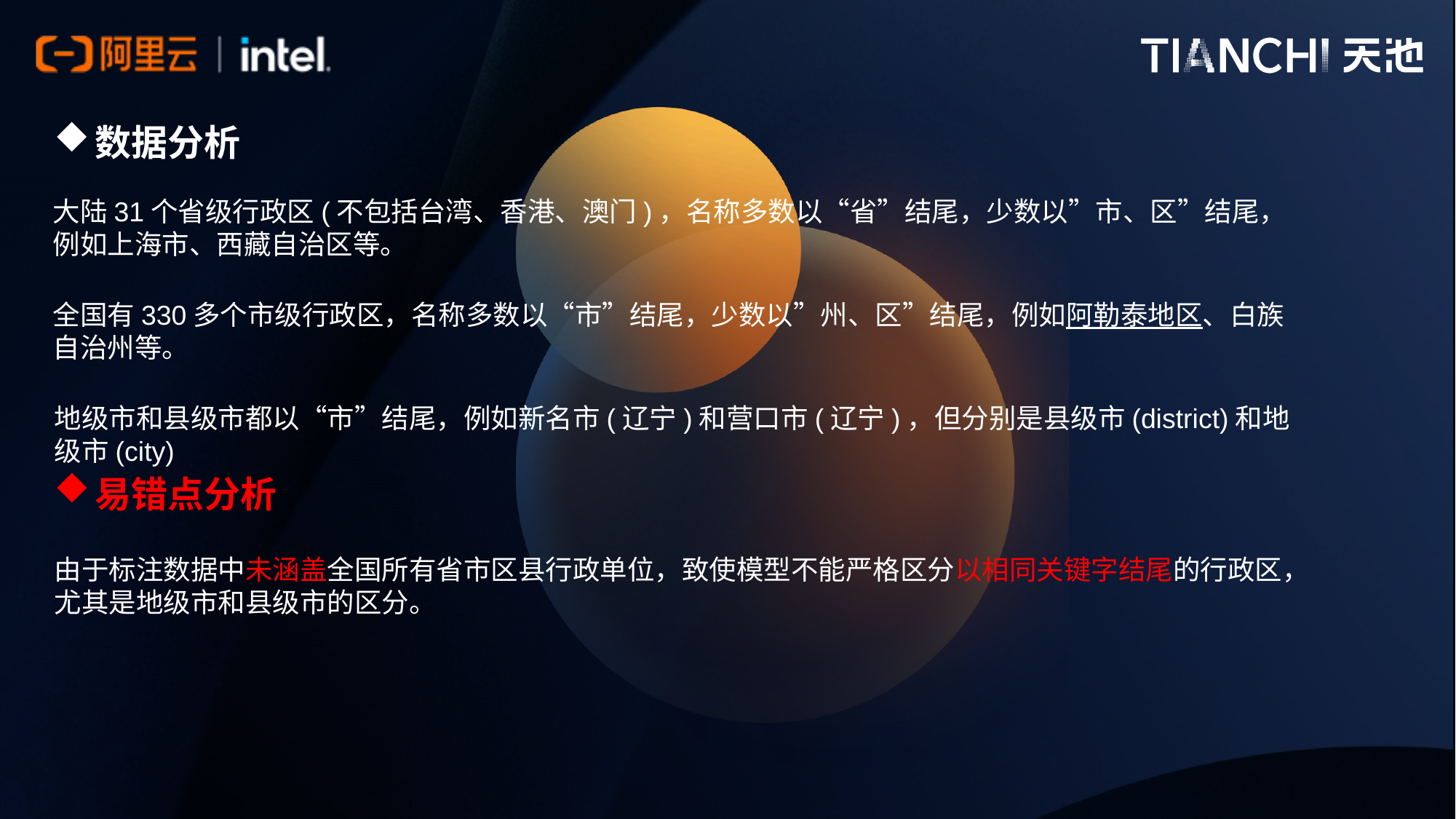

数据分析
大陆31个省级行政区(不包括台湾、香港、澳门)，名称多数以“省”结尾，少数以”市、区”结尾，例如上海市、西藏自治区等。
全国有330多个市级行政区，名称多数以“市”结尾，少数以”州、区”结尾，例如阿勒泰地区、白族自治州等。
地级市和县级市都以“市”结尾，例如新名市(辽宁)和营口市(辽宁)，但分别是县级市(district)和地级市(city)
易错点分析
由于标注数据中未涵盖全国所有省市区县行政单位，致使模型不能严格区分以相同关键字结尾的行政区，尤其是地级市和县级市的区分。